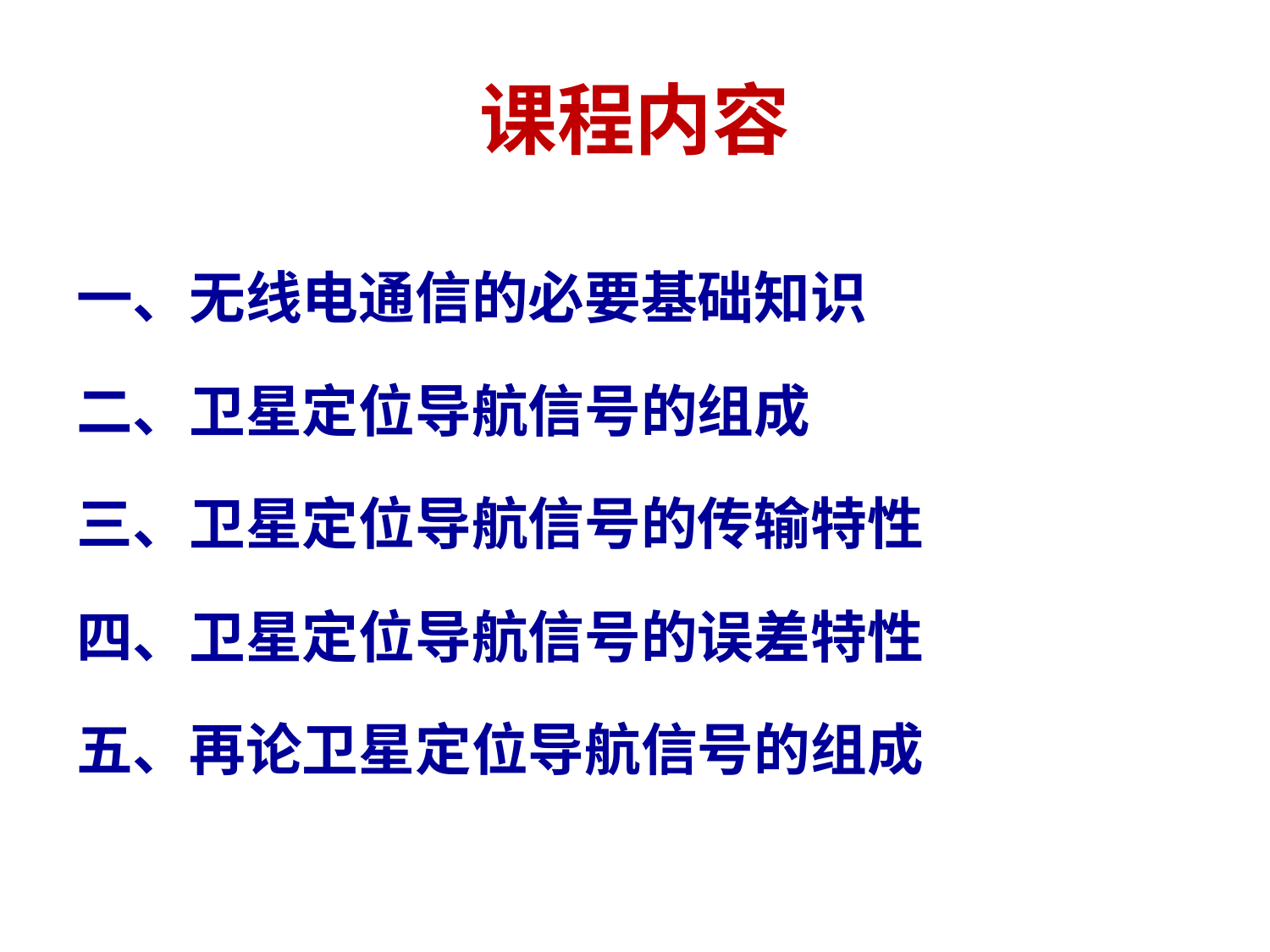

# 课程内容
一、无线电通信的必要基础知识
二、卫星定位导航信号的组成
三、卫星定位导航信号的传输特性
四、卫星定位导航信号的误差特性
五、再论卫星定位导航信号的组成